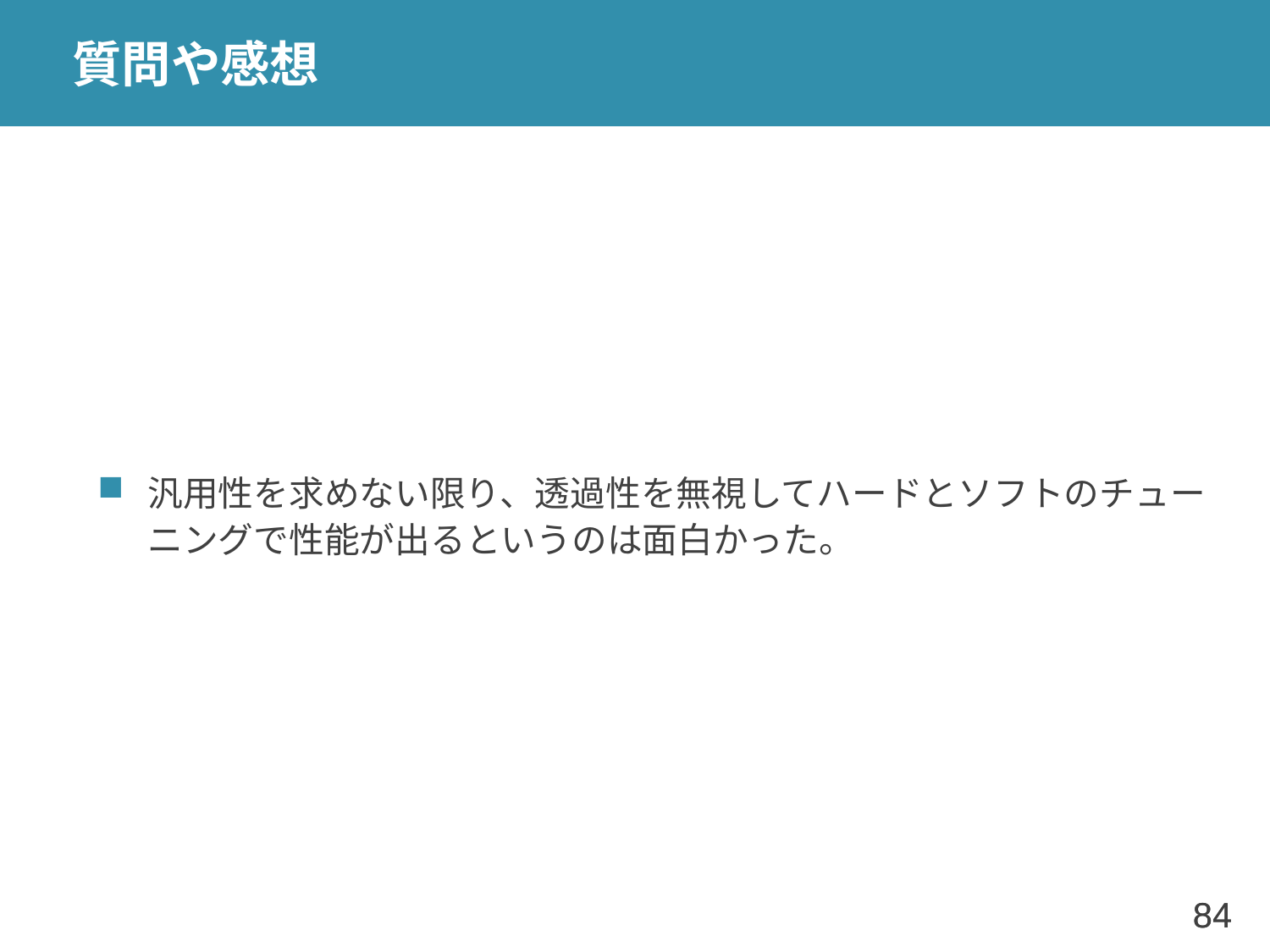

# 質問や感想
汎用性を求めない限り、透過性を無視してハードとソフトのチューニングで性能が出るというのは面白かった。